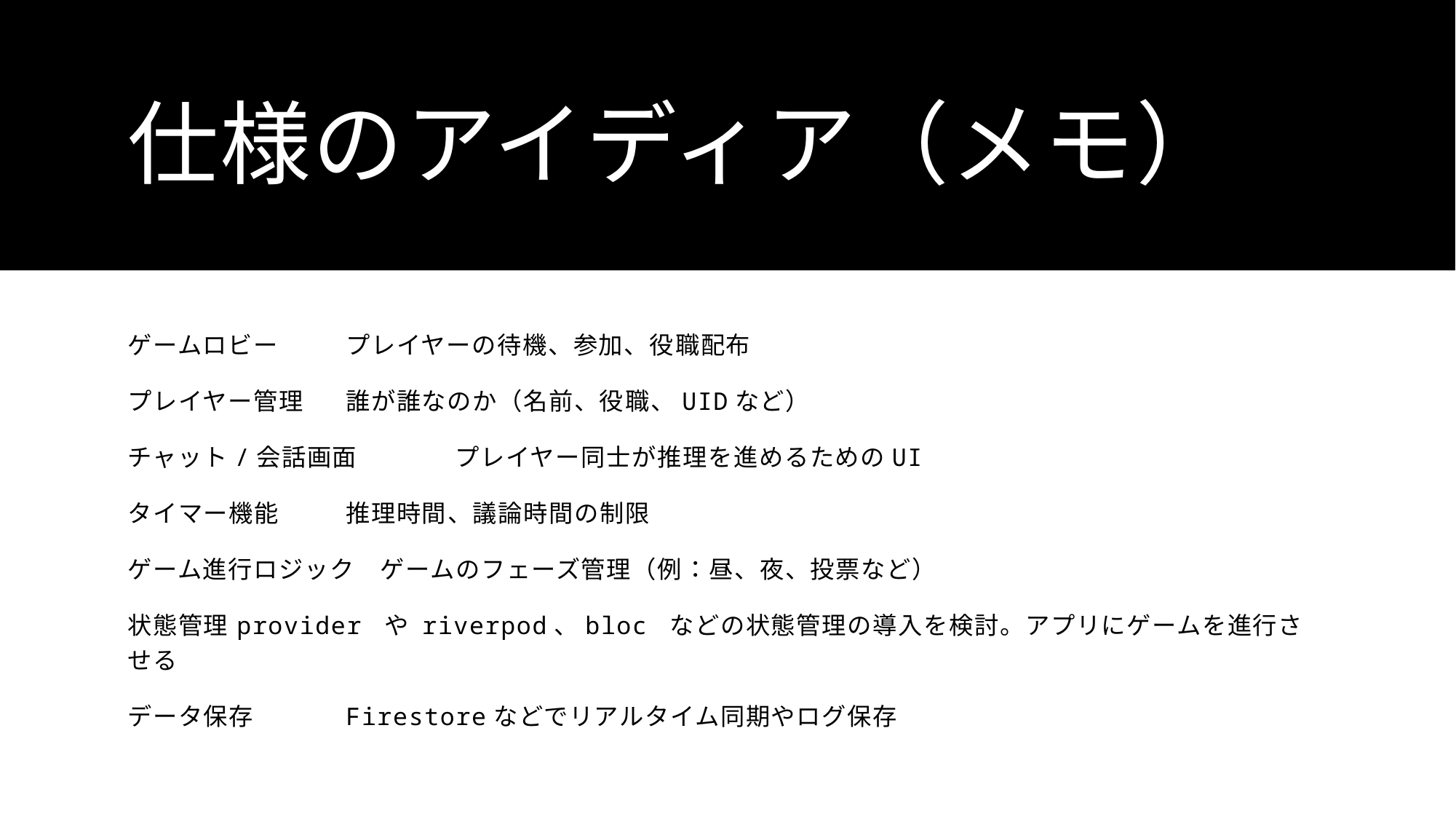

# 仕様のアイディア（メモ）
ゲームロビー	プレイヤーの待機、参加、役職配布
プレイヤー管理	誰が誰なのか（名前、役職、UIDなど）
チャット/会話画面	プレイヤー同士が推理を進めるためのUI
タイマー機能	推理時間、議論時間の制限
ゲーム進行ロジック　ゲームのフェーズ管理（例：昼、夜、投票など）
状態管理	provider や riverpod、bloc などの状態管理の導入を検討。アプリにゲームを進行させる
データ保存	Firestoreなどでリアルタイム同期やログ保存